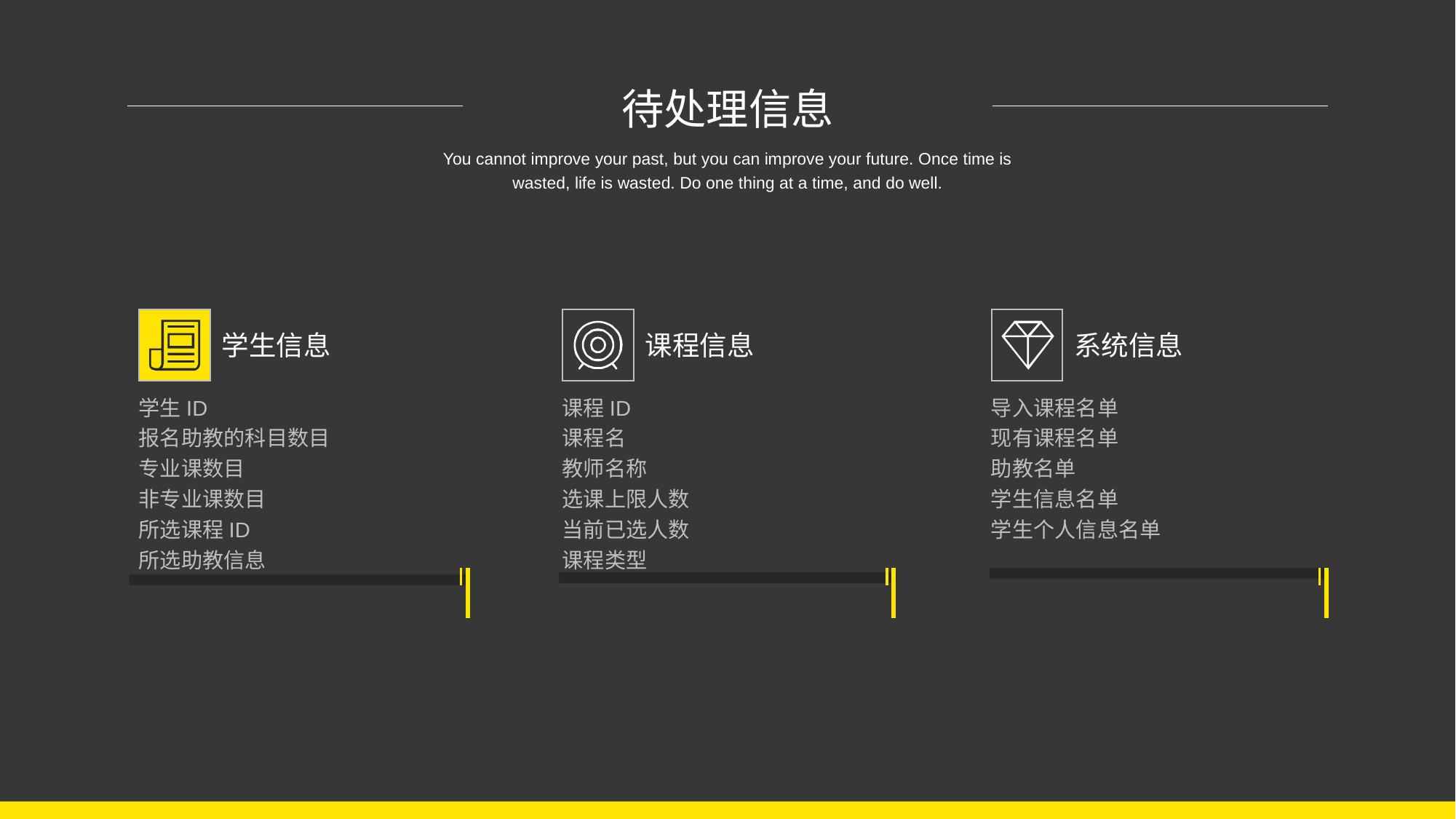

待处理信息
You cannot improve your past, but you can improve your future. Once time is wasted, life is wasted. Do one thing at a time, and do well.

学生信息
学生ID
报名助教的科目数目
专业课数目
非专业课数目
所选课程ID
所选助教信息

课程信息
课程ID
课程名
教师名称
选课上限人数
当前已选人数
课程类型

系统信息
导入课程名单
现有课程名单
助教名单
学生信息名单
学生个人信息名单